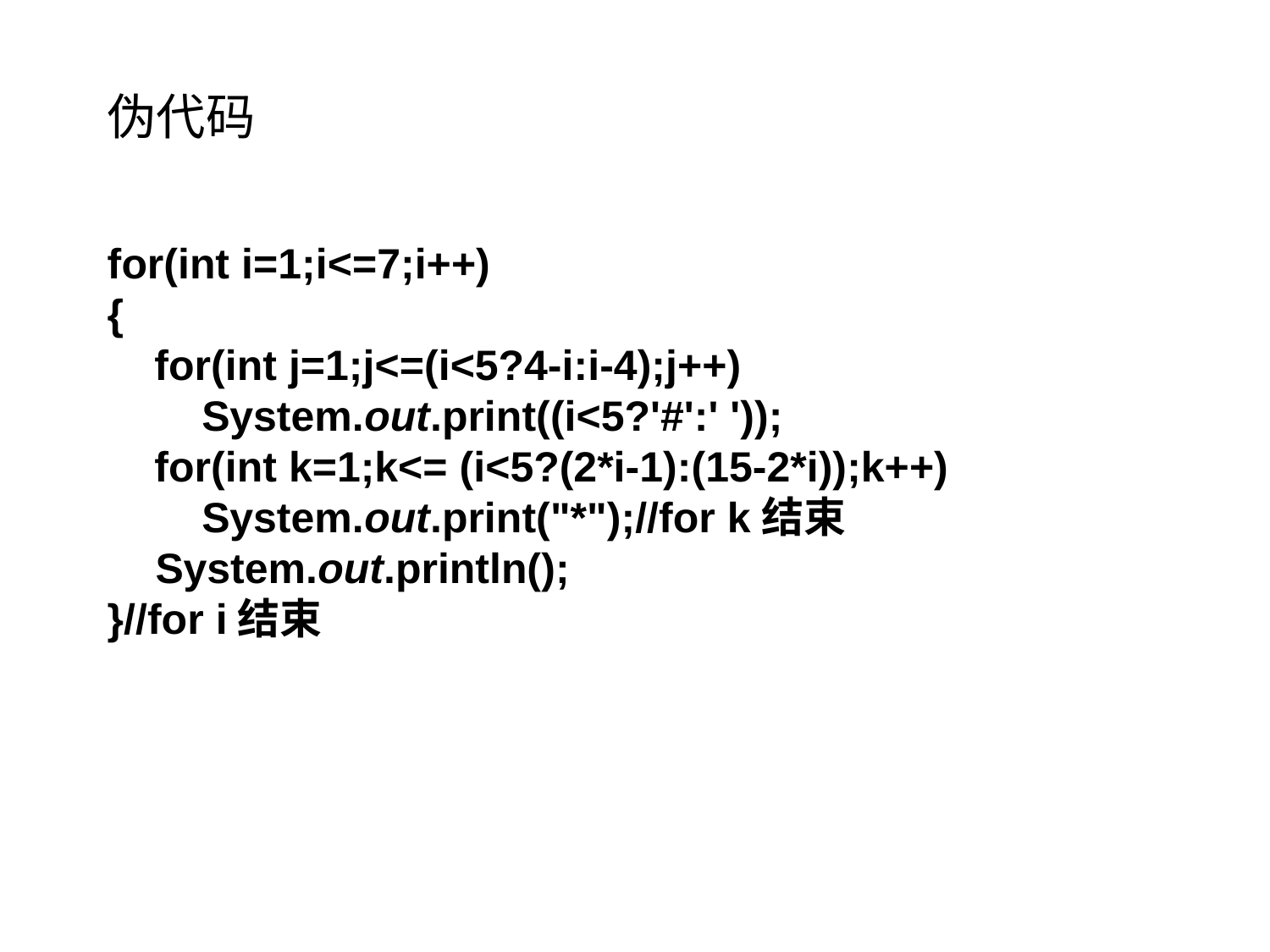

伪代码

for(int i=1;i<=7;i++)
{
    for(int j=1;j<=(i<5?4-i:i-4);j++)
        System.out.print((i<5?'#':' '));
    for(int k=1;k<= (i<5?(2*i-1):(15-2*i));k++)
        System.out.print("*");//for k结束
    System.out.println();
}//for i结束